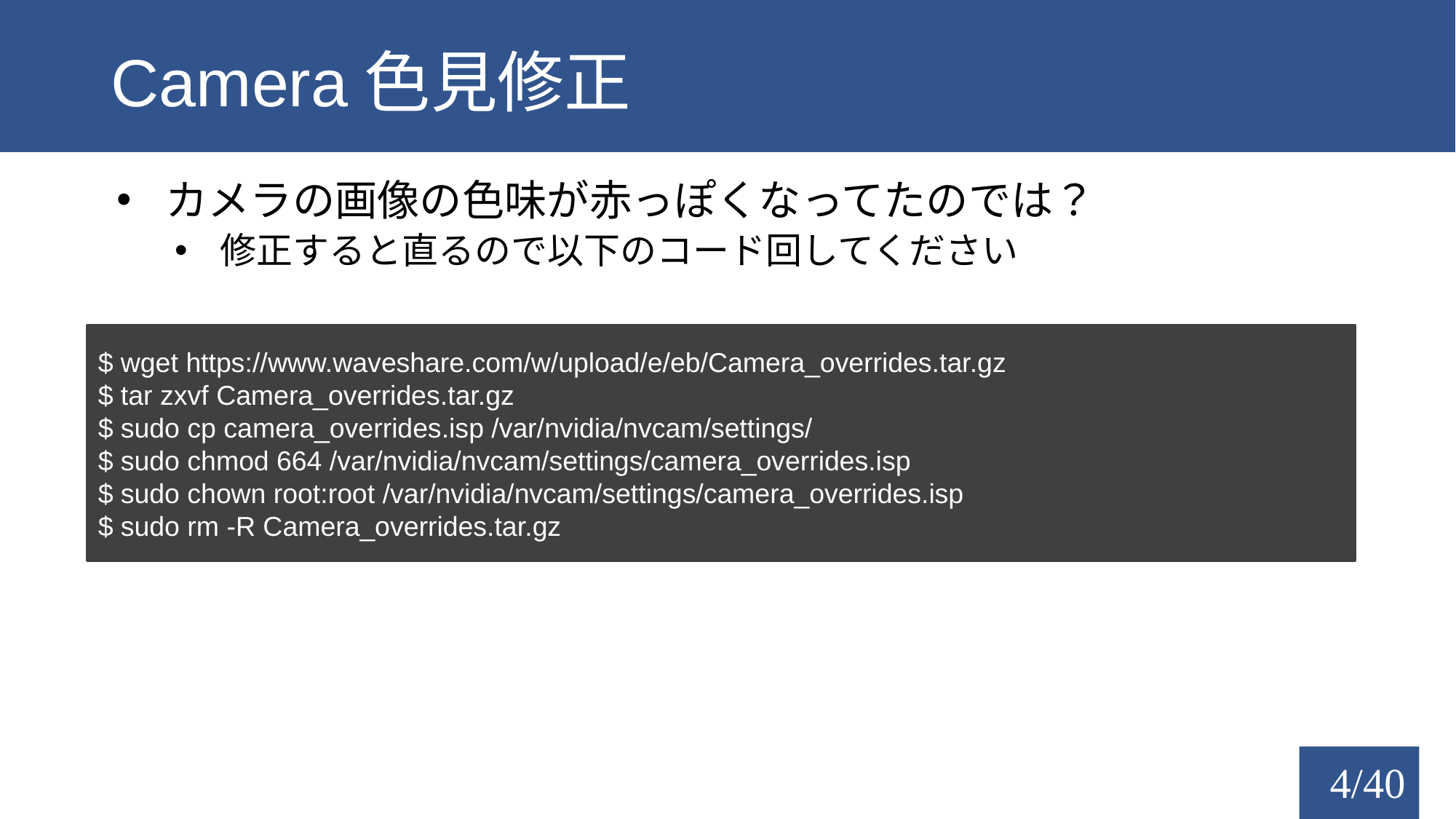

# Camera色見修正
カメラの画像の色味が赤っぽくなってたのでは？
修正すると直るので以下のコード回してください

$ wget https://www.waveshare.com/w/upload/e/eb/Camera_overrides.tar.gz
$ tar zxvf Camera_overrides.tar.gz
$ sudo cp camera_overrides.isp /var/nvidia/nvcam/settings/
$ sudo chmod 664 /var/nvidia/nvcam/settings/camera_overrides.isp
$ sudo chown root:root /var/nvidia/nvcam/settings/camera_overrides.isp
$ sudo rm -R Camera_overrides.tar.gz
4/40